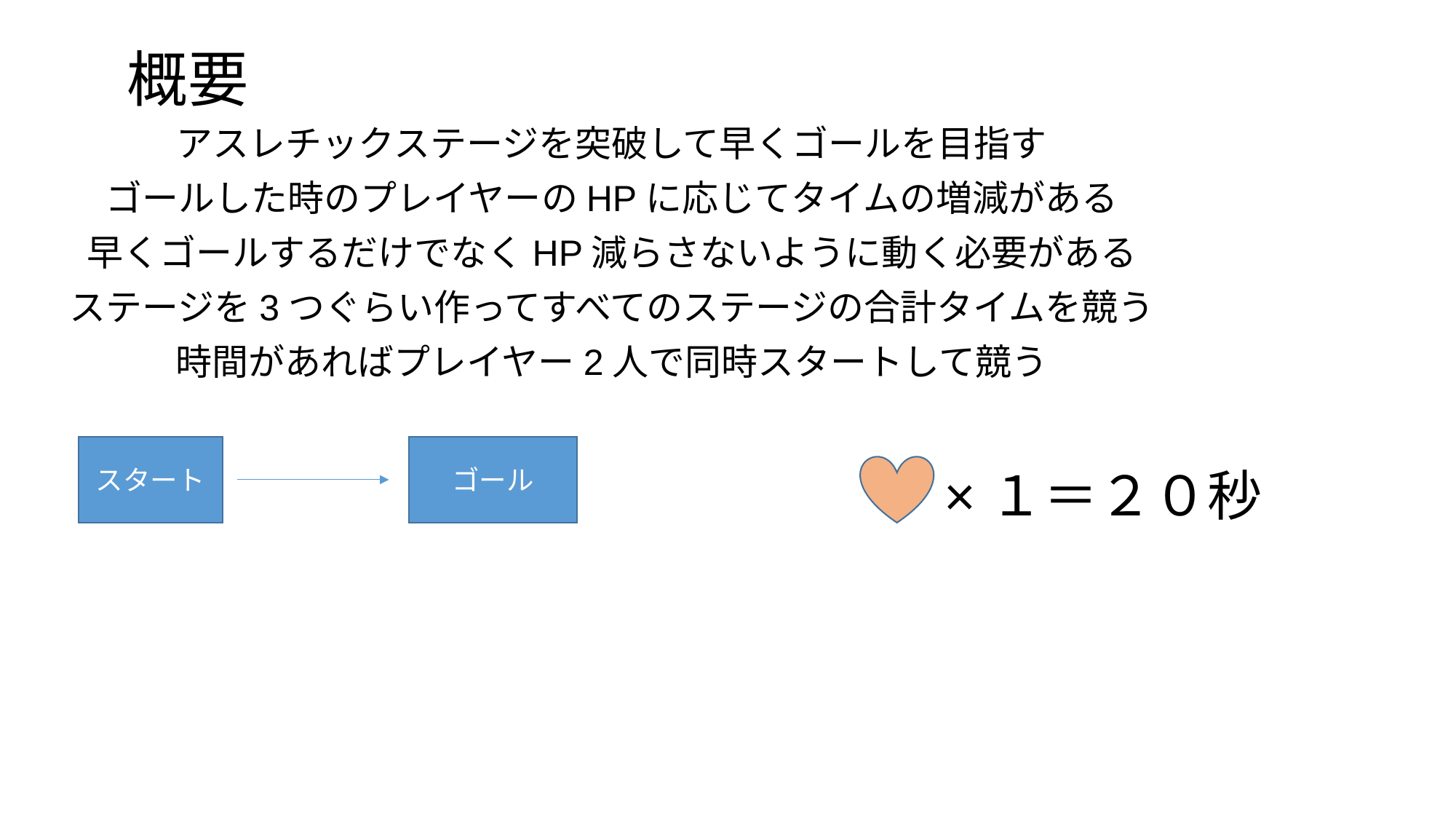

# 概要
アスレチックステージを突破して早くゴールを目指す
ゴールした時のプレイヤーのHPに応じてタイムの増減がある
早くゴールするだけでなくHP減らさないように動く必要がある
ステージを3つぐらい作ってすべてのステージの合計タイムを競う
時間があればプレイヤー2人で同時スタートして競う
スタート
ゴール

×１＝２０秒